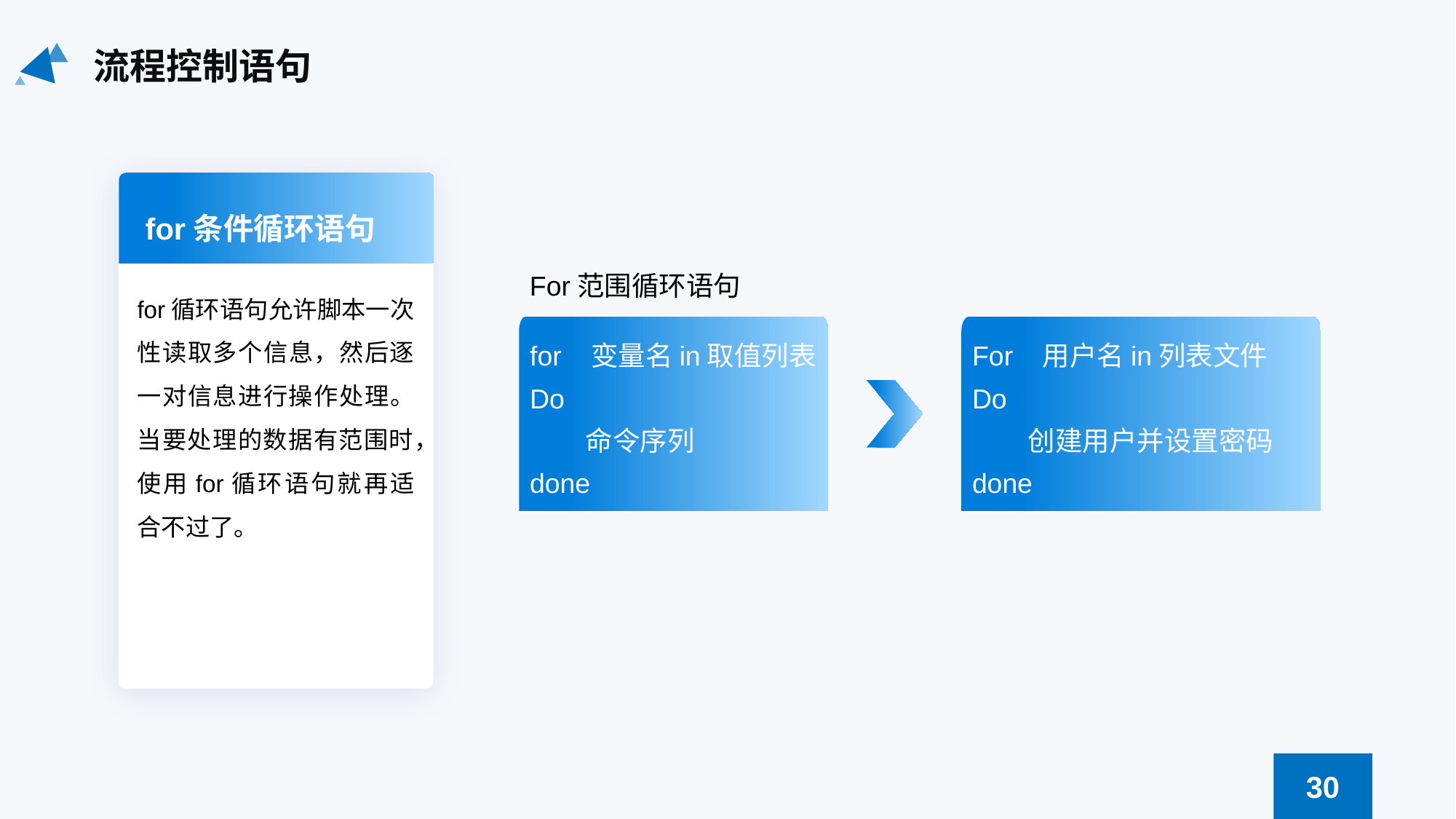

流程控制语句

for条件循环语句
For范围循环语句
for   变量名in取值列表
Do
        命令序列
done
For   用户名in列表文件
Do
        创建用户并设置密码
done

for循环语句允许脚本一次性读取多个信息，然后逐一对信息进行操作处理。当要处理的数据有范围时，使用for循环语句就再适合不过了。

30